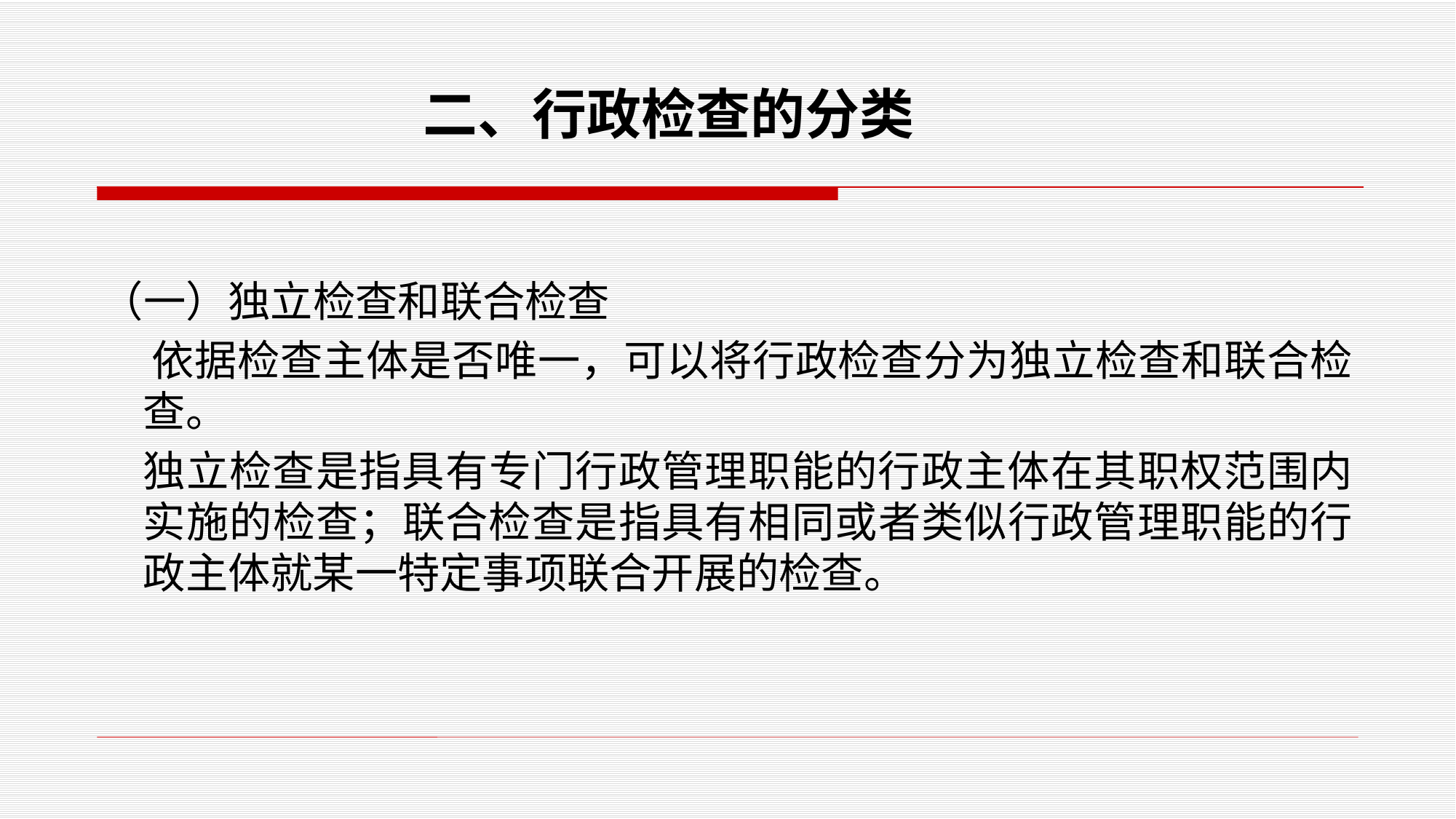

#
二、行政检查的分类

（一）独立检查和联合检查
    依据检查主体是否唯一，可以将行政检查分为独立检查和联合检查。
   独立检查是指具有专门行政管理职能的行政主体在其职权范围内实施的检查；联合检查是指具有相同或者类似行政管理职能的行政主体就某一特定事项联合开展的检查。